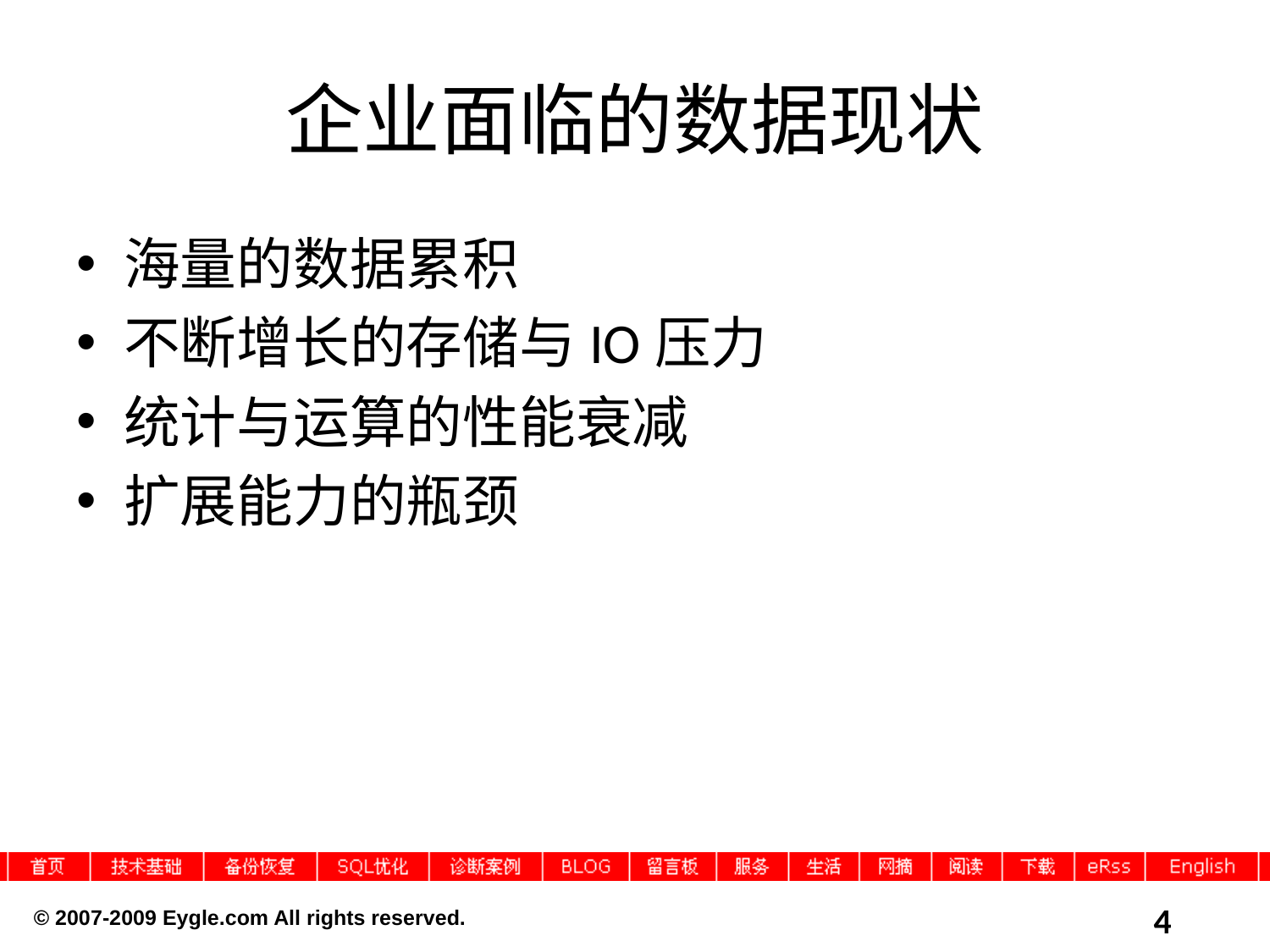

# 企业面临的数据现状
海量的数据累积
不断增长的存储与IO压力
统计与运算的性能衰减
扩展能力的瓶颈